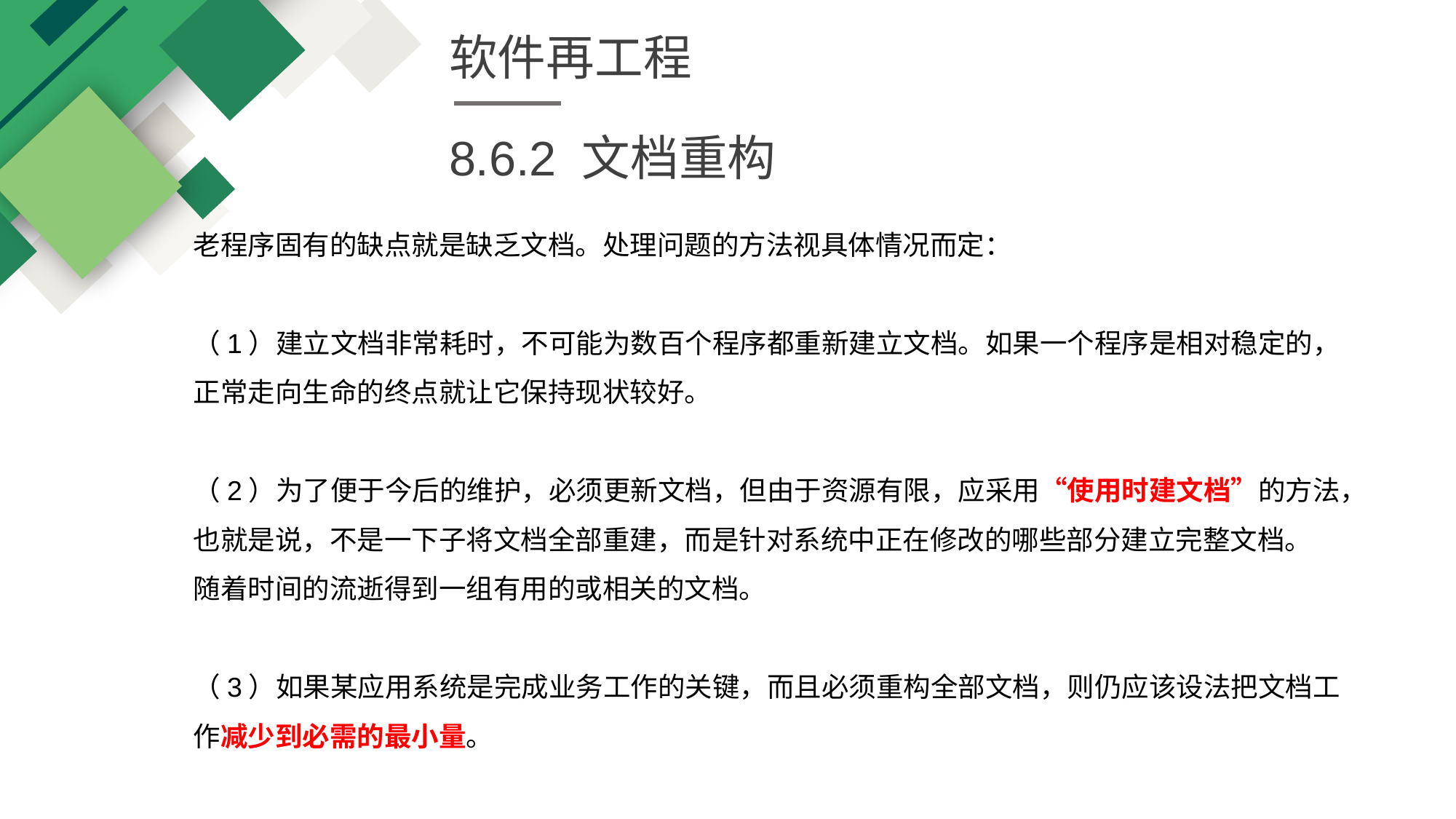

软件再工程
8.6.2 文档重构
老程序固有的缺点就是缺乏文档。处理问题的方法视具体情况而定：

（1）建立文档非常耗时，不可能为数百个程序都重新建立文档。如果一个程序是相对稳定的，正常走向生命的终点就让它保持现状较好。

（2）为了便于今后的维护，必须更新文档，但由于资源有限，应采用“使用时建文档”的方法，也就是说，不是一下子将文档全部重建，而是针对系统中正在修改的哪些部分建立完整文档。
随着时间的流逝得到一组有用的或相关的文档。

（3）如果某应用系统是完成业务工作的关键，而且必须重构全部文档，则仍应该设法把文档工作减少到必需的最小量。